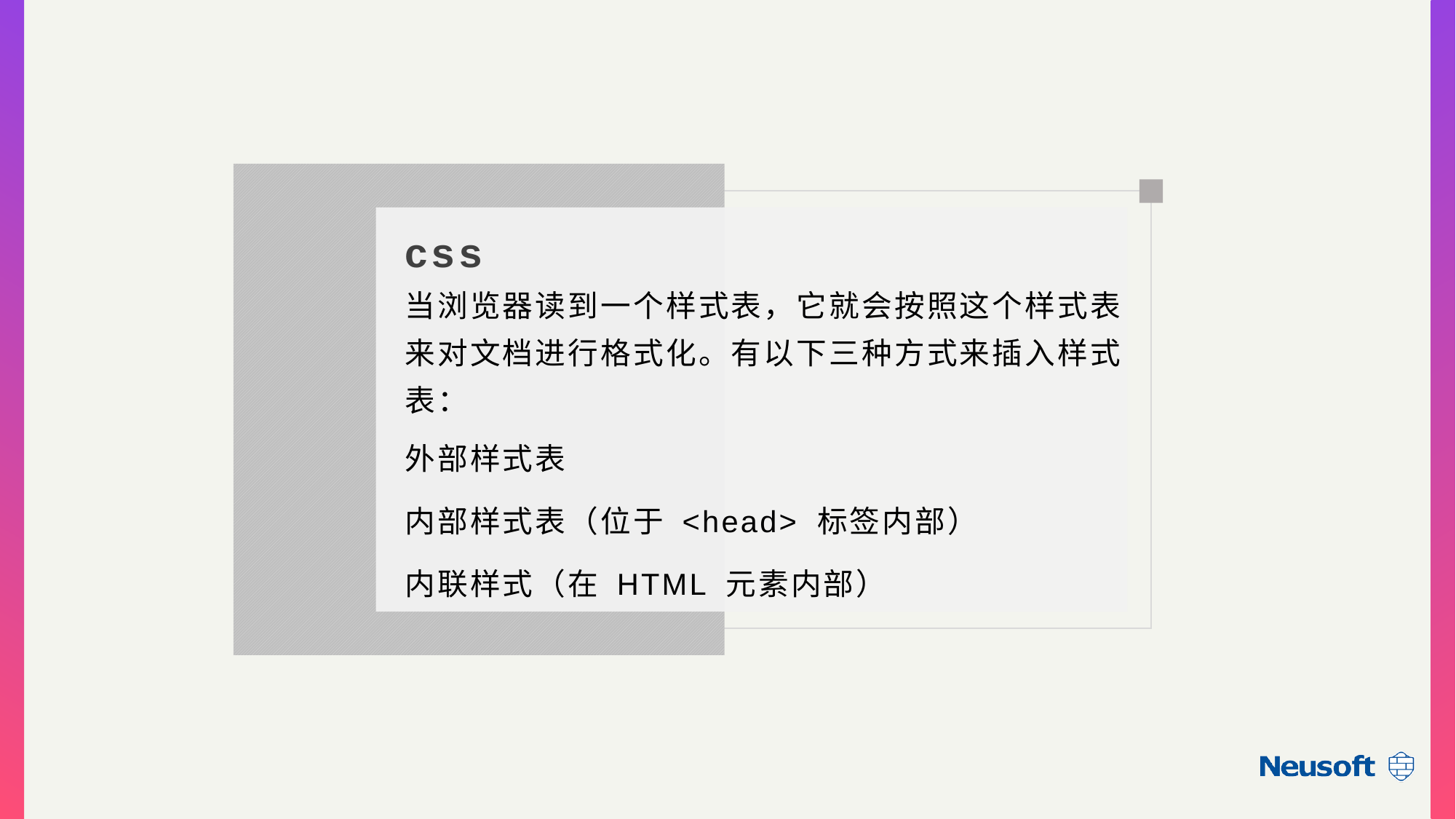

css
当浏览器读到一个样式表，它就会按照这个样式表来对文档进行格式化。有以下三种方式来插入样式表：

外部样式表
内部样式表（位于 <head> 标签内部）
内联样式（在 HTML 元素内部）